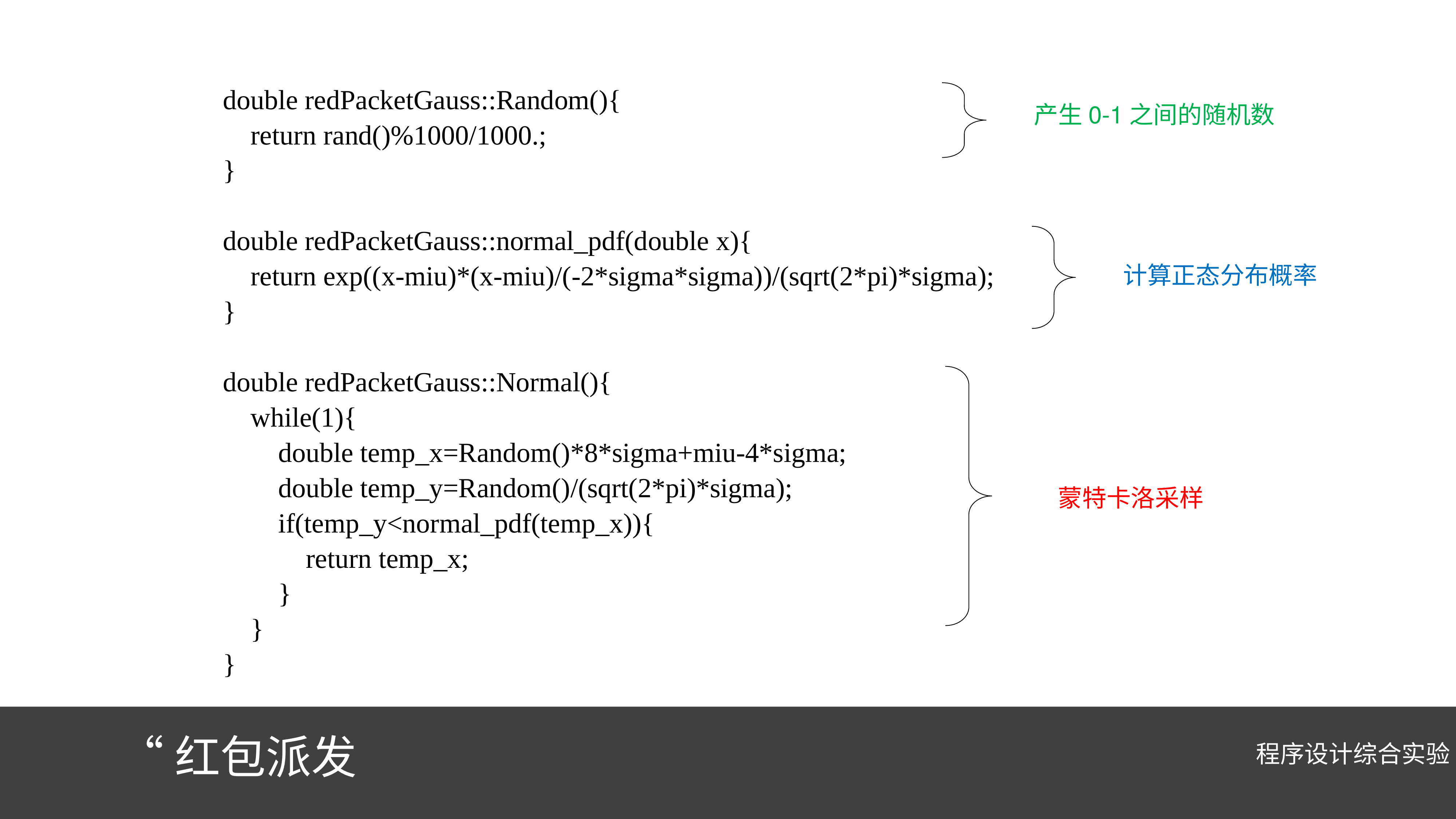

产生0-1之间的随机数
double redPacketGauss::Random(){
    return rand()%1000/1000.;
}

double redPacketGauss::normal_pdf(double x){
    return exp((x-miu)*(x-miu)/(-2*sigma*sigma))/(sqrt(2*pi)*sigma);
}

double redPacketGauss::Normal(){
    while(1){
        double temp_x=Random()*8*sigma+miu-4*sigma;
        double temp_y=Random()/(sqrt(2*pi)*sigma);
        if(temp_y<normal_pdf(temp_x)){
            return temp_x;
        }
    }
}

计算正态分布概率

蒙特卡洛采样
“红包派发